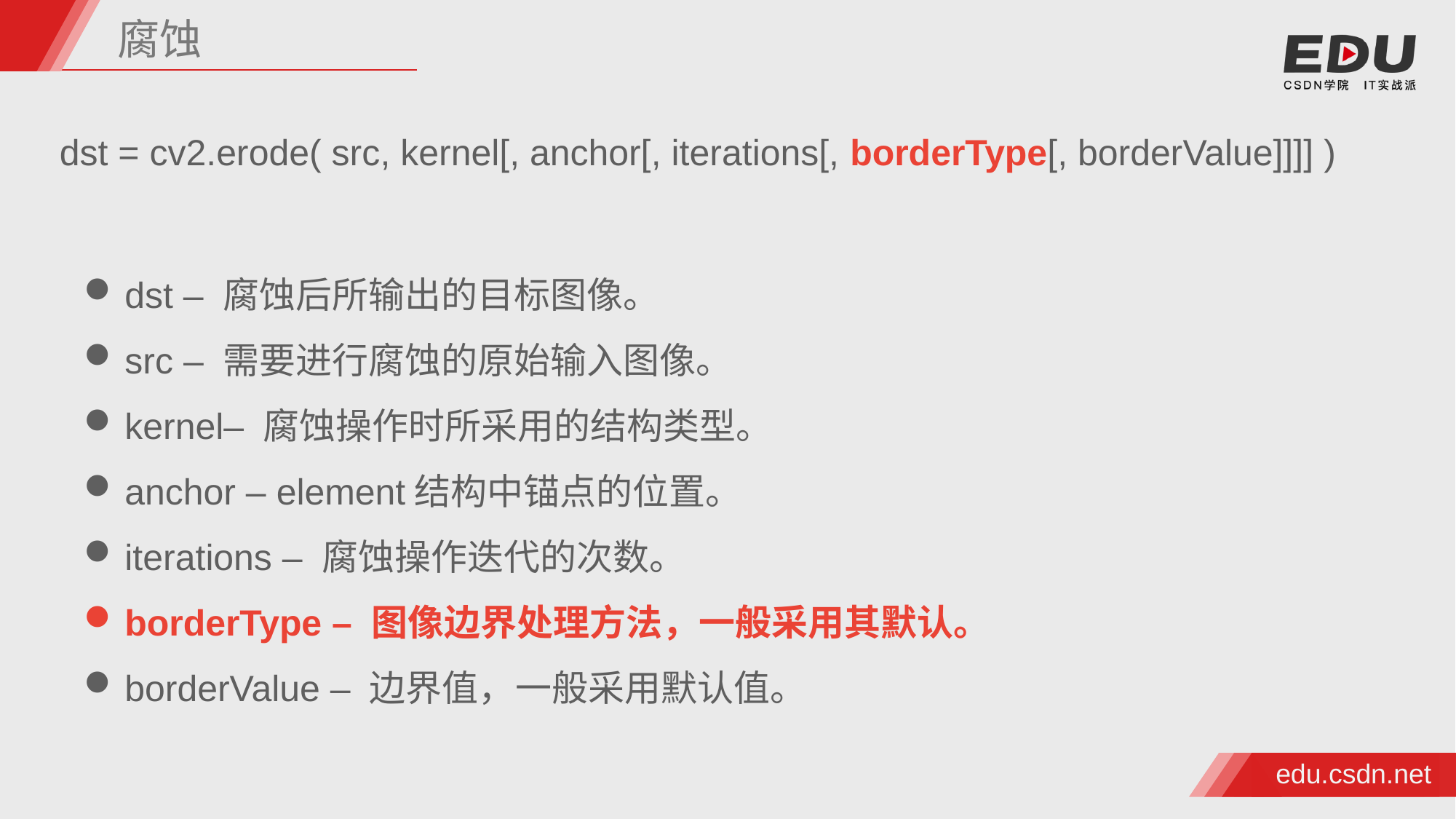

腐蚀

dst = cv2.erode( src, kernel[, anchor[, iterations[, borderType[, borderValue]]]] )
dst – 腐蚀后所输出的目标图像。
src – 需要进行腐蚀的原始输入图像。
kernel– 腐蚀操作时所采用的结构类型。
anchor – element结构中锚点的位置。
iterations – 腐蚀操作迭代的次数。
borderType – 图像边界处理方法，一般采用其默认。
borderValue – 边界值，一般采用默认值。